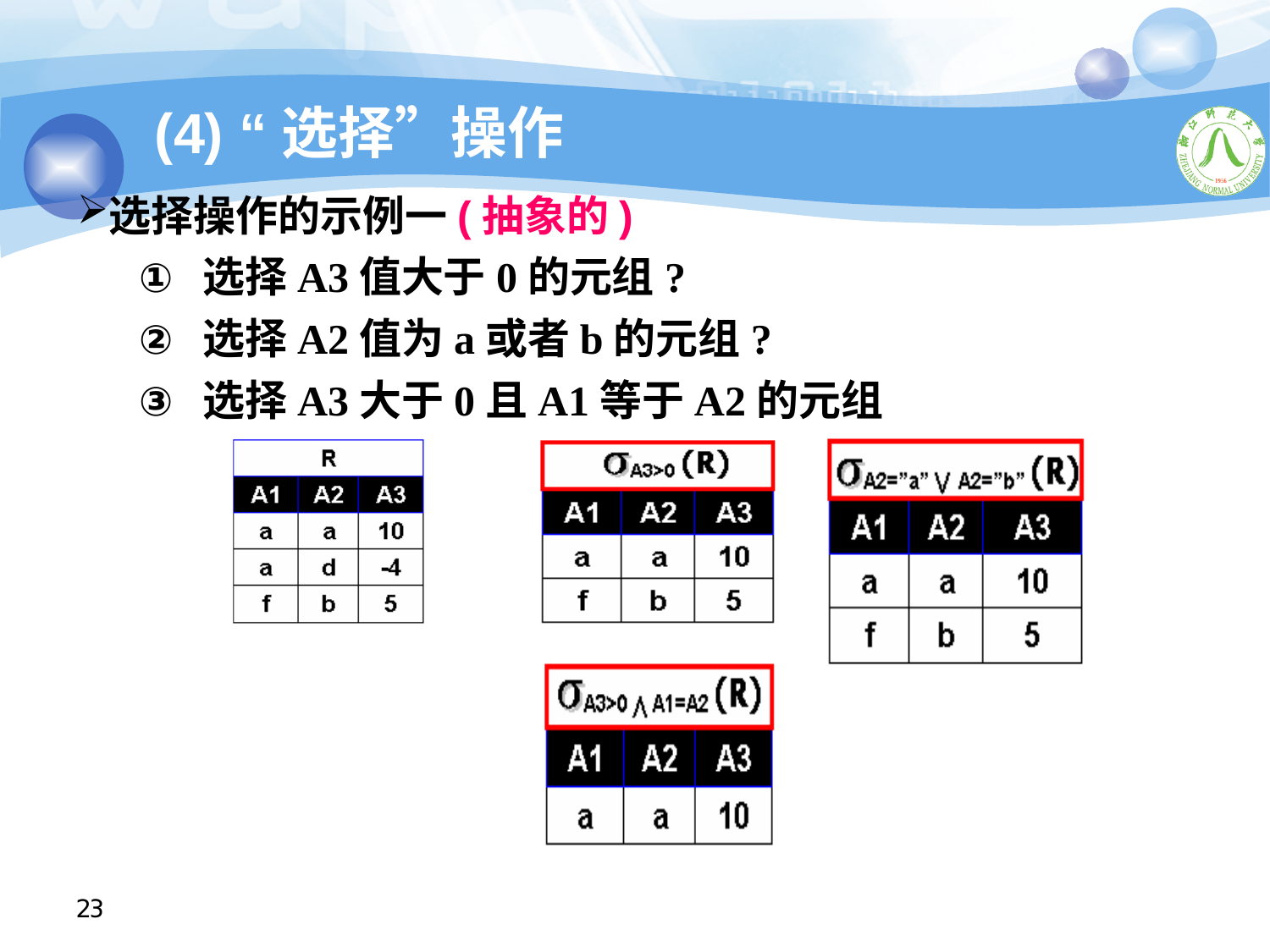

(4) “选择”操作
选择操作的示例一(抽象的)
选择A3值大于0的元组?
选择A2值为a或者b的元组?
选择A3大于0且A1等于A2的元组

23